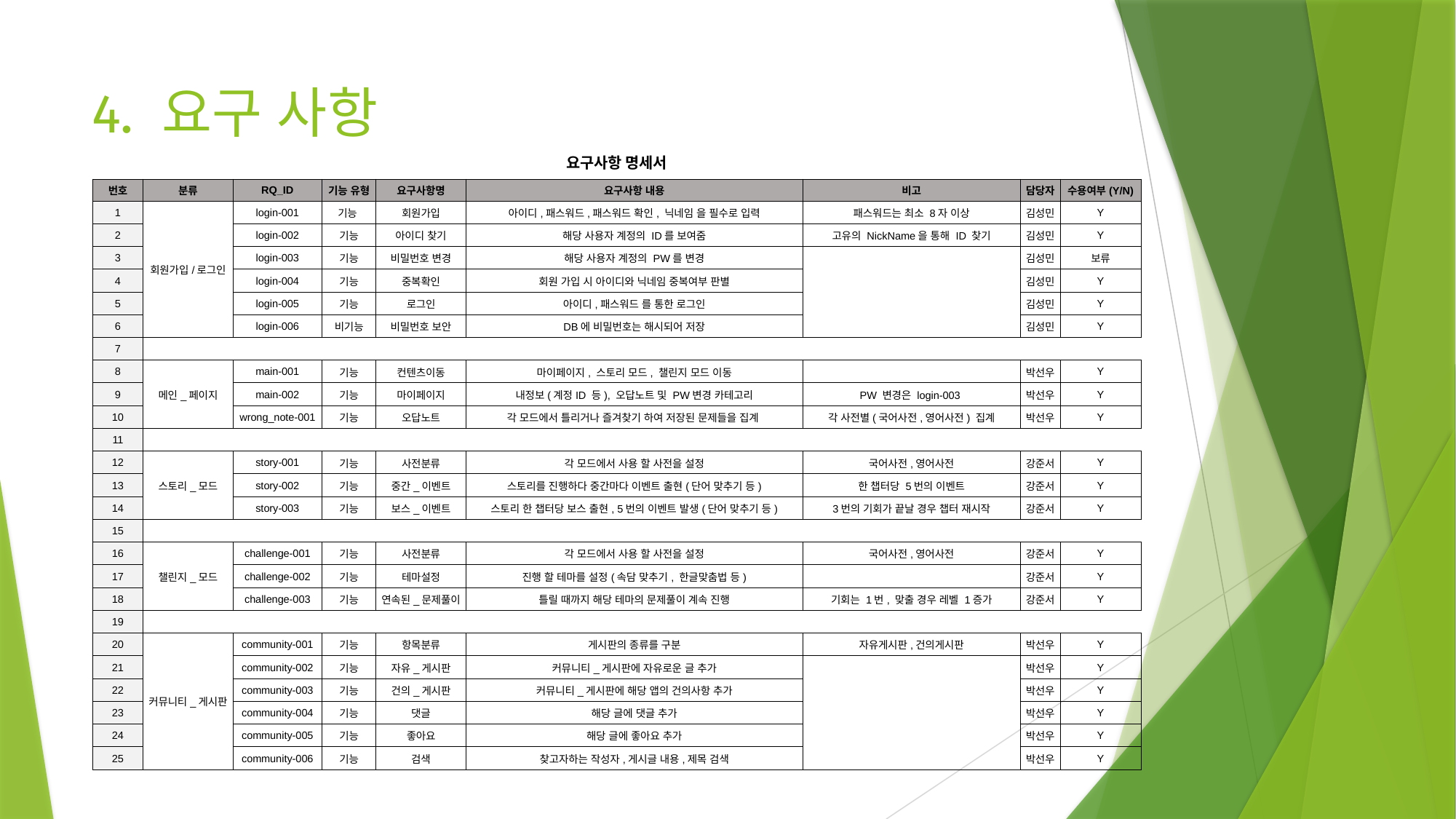

# 4. 요구 사항
| 요구사항 명세서 |  |  |  |  |  |  |  |  |
| --- | --- | --- | --- | --- | --- | --- | --- | --- |
| 번호 | 분류 | RQ\_ID | 기능 유형 | 요구사항명 | 요구사항 내용 | 비고 | 담당자 | 수용여부(Y/N) |
| 1 | 회원가입/로그인 | login-001 | 기능 | 회원가입 | 아이디,패스워드,패스워드 확인, 닉네임 을 필수로 입력 | 패스워드는 최소 8자 이상 | 김성민 | Y |
| 2 |  | login-002 | 기능 | 아이디 찾기 | 해당 사용자 계정의 ID를 보여줌 | 고유의 NickName을 통해 ID 찾기 | 김성민 | Y |
| 3 |  | login-003 | 기능 | 비밀번호 변경 | 해당 사용자 계정의 PW를 변경 |  | 김성민 | 보류 |
| 4 |  | login-004 | 기능 | 중복확인 | 회원 가입 시 아이디와 닉네임 중복여부 판별 |  | 김성민 | Y |
| 5 |  | login-005 | 기능 | 로그인 | 아이디,패스워드 를 통한 로그인 |  | 김성민 | Y |
| 6 |  | login-006 | 비기능 | 비밀번호 보안 | DB에 비밀번호는 해시되어 저장 |  | 김성민 | Y |
| 7 |  |  |  |  |  |  |  |  |
| 8 | 메인\_페이지 | main-001 | 기능 | 컨텐츠이동 | 마이페이지, 스토리 모드, 챌린지 모드 이동 |  | 박선우 | Y |
| 9 |  | main-002 | 기능 | 마이페이지 | 내정보(계정ID 등), 오답노트 및 PW변경 카테고리 | PW 변경은 login-003 | 박선우 | Y |
| 10 |  | wrong\_note-001 | 기능 | 오답노트 | 각 모드에서 틀리거나 즐겨찾기 하여 저장된 문제들을 집계 | 각 사전별(국어사전,영어사전) 집계 | 박선우 | Y |
| 11 |  |  |  |  |  |  |  |  |
| 12 | 스토리\_모드 | story-001 | 기능 | 사전분류 | 각 모드에서 사용 할 사전을 설정 | 국어사전,영어사전 | 강준서 | Y |
| 13 |  | story-002 | 기능 | 중간\_이벤트 | 스토리를 진행하다 중간마다 이벤트 출현(단어 맞추기 등) | 한 챕터당 5번의 이벤트 | 강준서 | Y |
| 14 |  | story-003 | 기능 | 보스\_이벤트 | 스토리 한 챕터당 보스 출현, 5번의 이벤트 발생(단어 맞추기 등) | 3번의 기회가 끝날 경우 챕터 재시작 | 강준서 | Y |
| 15 |  |  |  |  |  |  |  |  |
| 16 | 챌린지\_모드 | challenge-001 | 기능 | 사전분류 | 각 모드에서 사용 할 사전을 설정 | 국어사전,영어사전 | 강준서 | Y |
| 17 |  | challenge-002 | 기능 | 테마설정 | 진행 할 테마를 설정(속담 맞추기, 한글맞춤법 등) |  | 강준서 | Y |
| 18 |  | challenge-003 | 기능 | 연속된\_문제풀이 | 틀릴 때까지 해당 테마의 문제풀이 계속 진행 | 기회는 1번, 맞출 경우 레벨 1증가 | 강준서 | Y |
| 19 |  |  |  |  |  |  |  |  |
| 20 | 커뮤니티\_게시판 | community-001 | 기능 | 항목분류 | 게시판의 종류를 구분 | 자유게시판,건의게시판 | 박선우 | Y |
| 21 |  | community-002 | 기능 | 자유\_게시판 | 커뮤니티\_게시판에 자유로운 글 추가 |  | 박선우 | Y |
| 22 |  | community-003 | 기능 | 건의\_게시판 | 커뮤니티\_게시판에 해당 앱의 건의사항 추가 |  | 박선우 | Y |
| 23 |  | community-004 | 기능 | 댓글 | 해당 글에 댓글 추가 |  | 박선우 | Y |
| 24 |  | community-005 | 기능 | 좋아요 | 해당 글에 좋아요 추가 |  | 박선우 | Y |
| 25 |  | community-006 | 기능 | 검색 | 찾고자하는 작성자,게시글 내용,제목 검색 |  | 박선우 | Y |